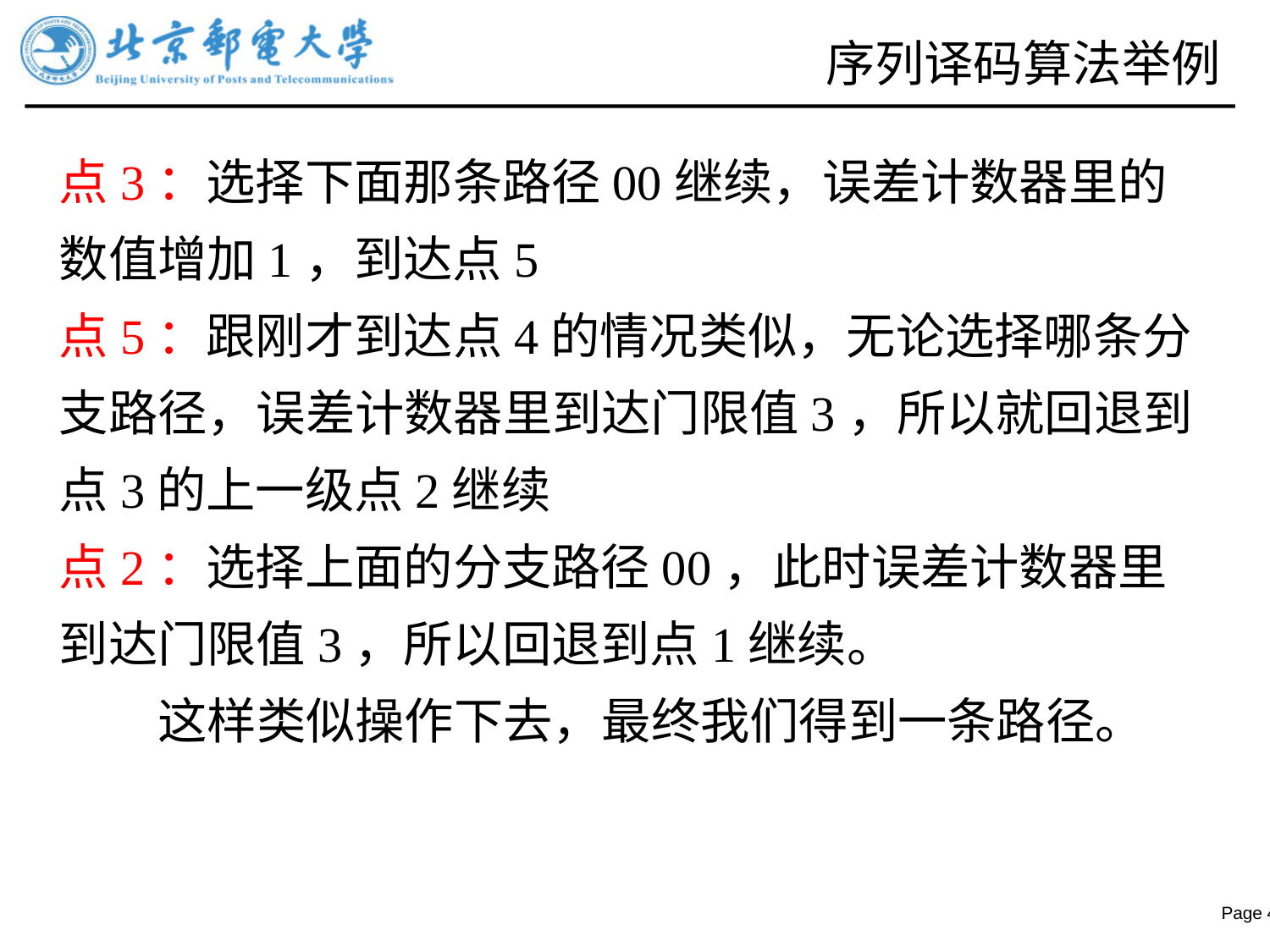

# 序列译码算法举例
点3：选择下面那条路径00继续，误差计数器里的数值增加1，到达点5
点5：跟刚才到达点4的情况类似，无论选择哪条分支路径，误差计数器里到达门限值3，所以就回退到点3的上一级点2继续
点2：选择上面的分支路径00，此时误差计数器里到达门限值3，所以回退到点1继续。
这样类似操作下去，最终我们得到一条路径。